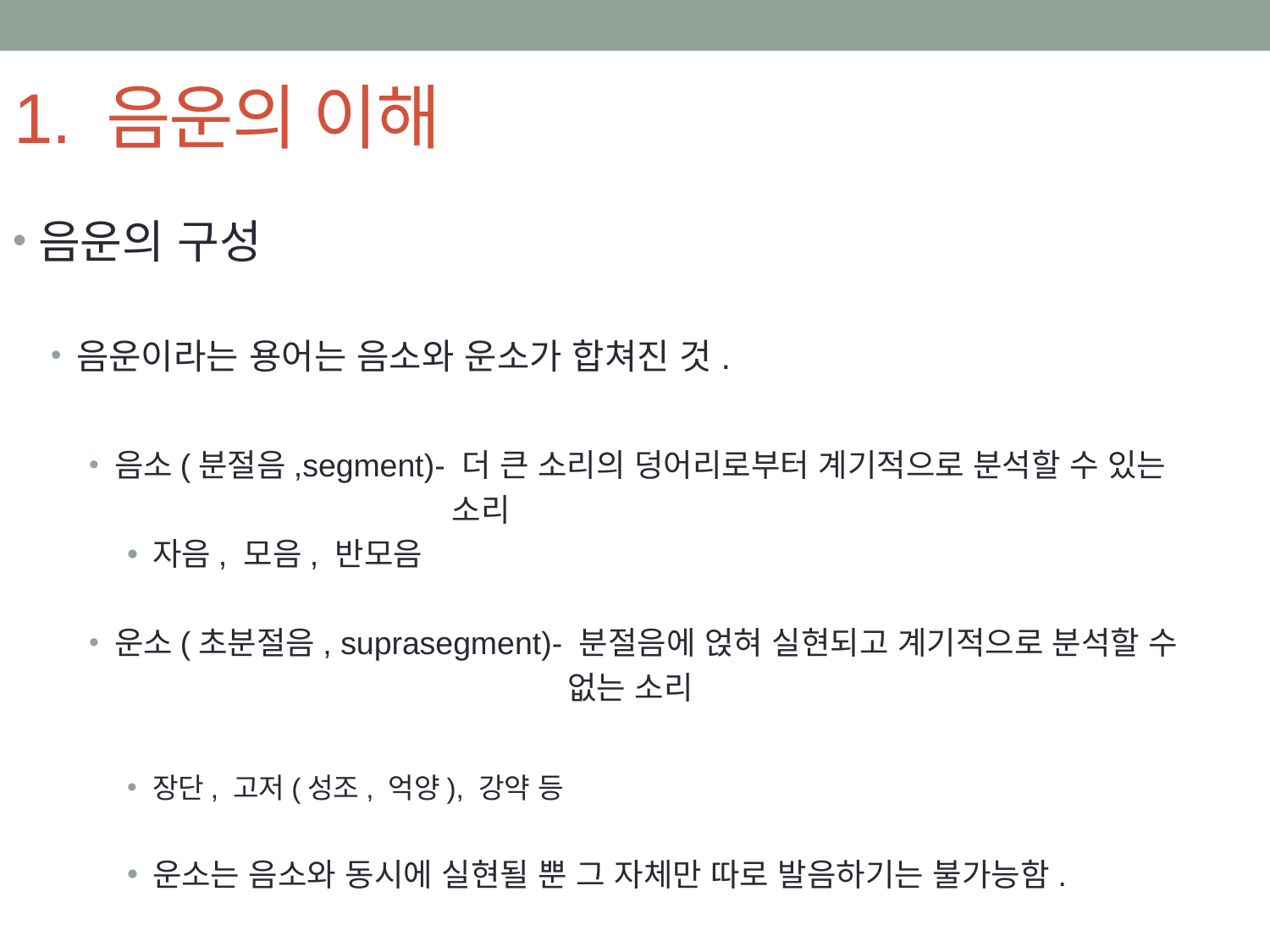

# 1. 음운의 이해
음운의 구성

음운이라는 용어는 음소와 운소가 합쳐진 것.

음소(분절음,segment)- 더 큰 소리의 덩어리로부터 계기적으로 분석할 수 있는
                                        소리
자음, 모음, 반모음

운소(초분절음, suprasegment)- 분절음에 얹혀 실현되고 계기적으로 분석할 수
                                                     없는 소리

장단, 고저(성조, 억양), 강약 등

운소는 음소와 동시에 실현될 뿐 그 자체만 따로 발음하기는 불가능함.